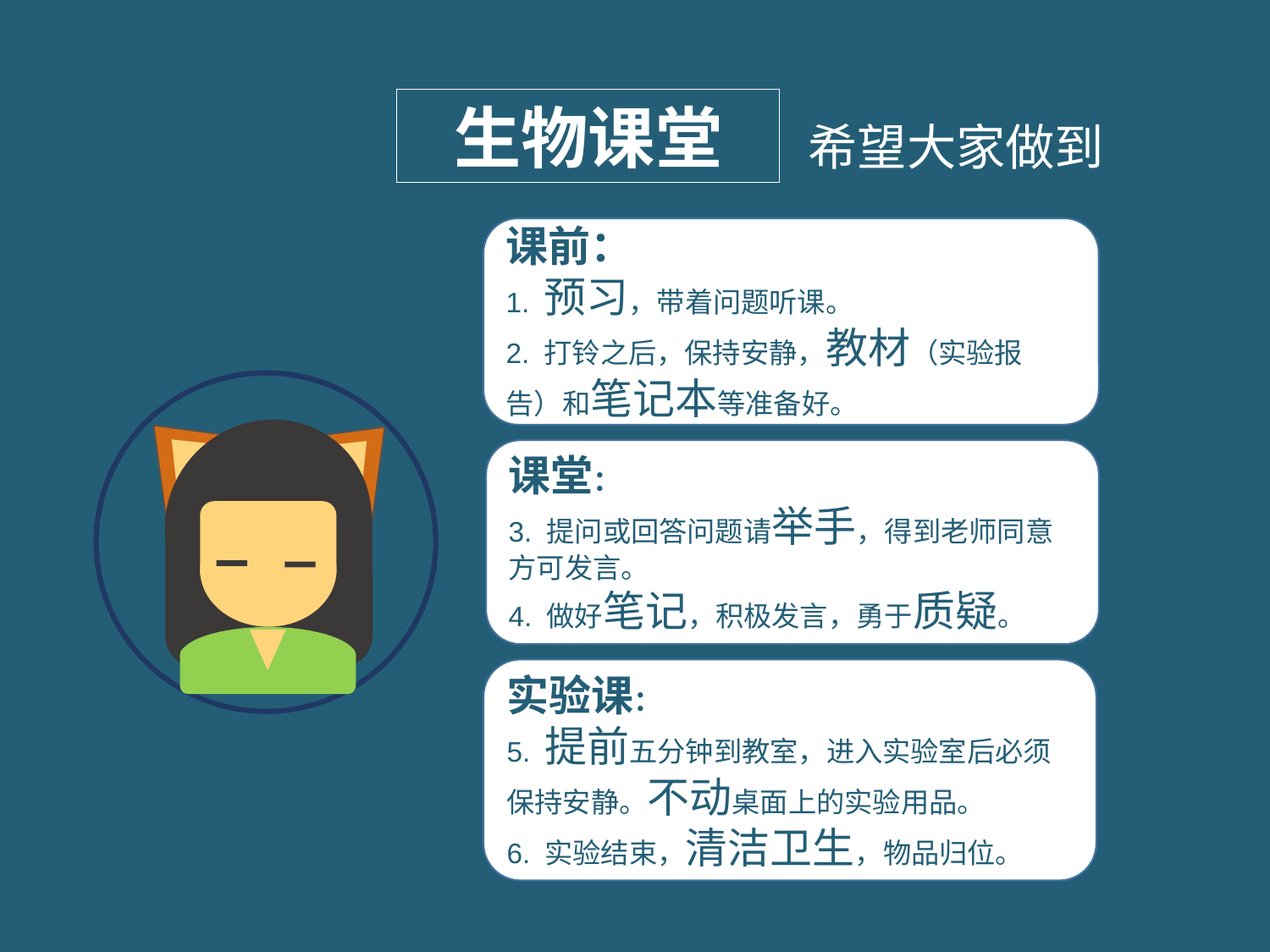

生物课堂
希望大家做到
课前：
1. 预习，带着问题听课。
2. 打铃之后，保持安静，教材（实验报告）和笔记本等准备好。

课堂：
3. 提问或回答问题请举手，得到老师同意方可发言。
4. 做好笔记，积极发言，勇于质疑。
实验课：
5. 提前五分钟到教室，进入实验室后必须保持安静。不动桌面上的实验用品。
6. 实验结束，清洁卫生，物品归位。